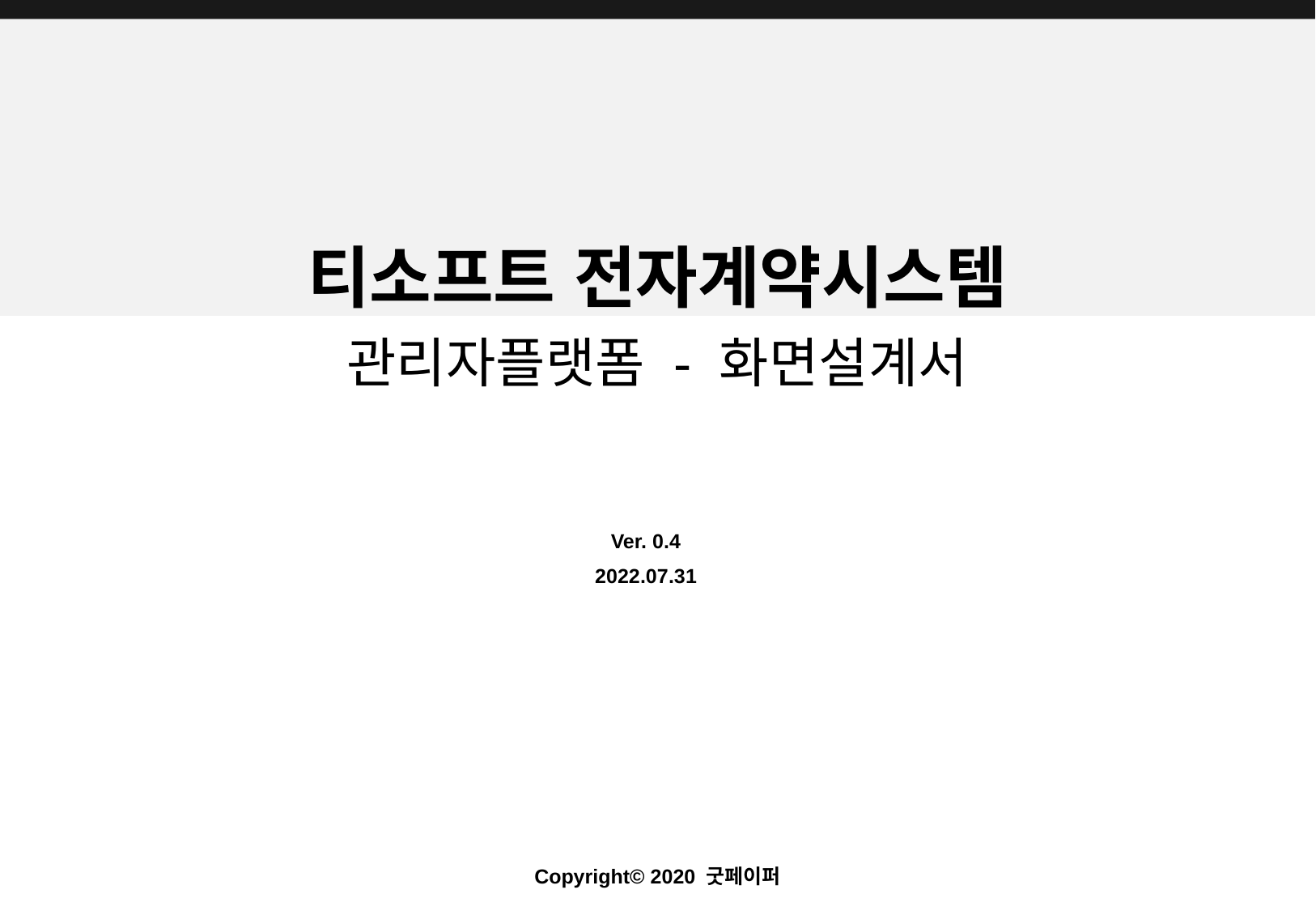

티소프트 전자계약시스템
관리자플랫폼 - 화면설계서
Ver. 0.4
2022.07.31